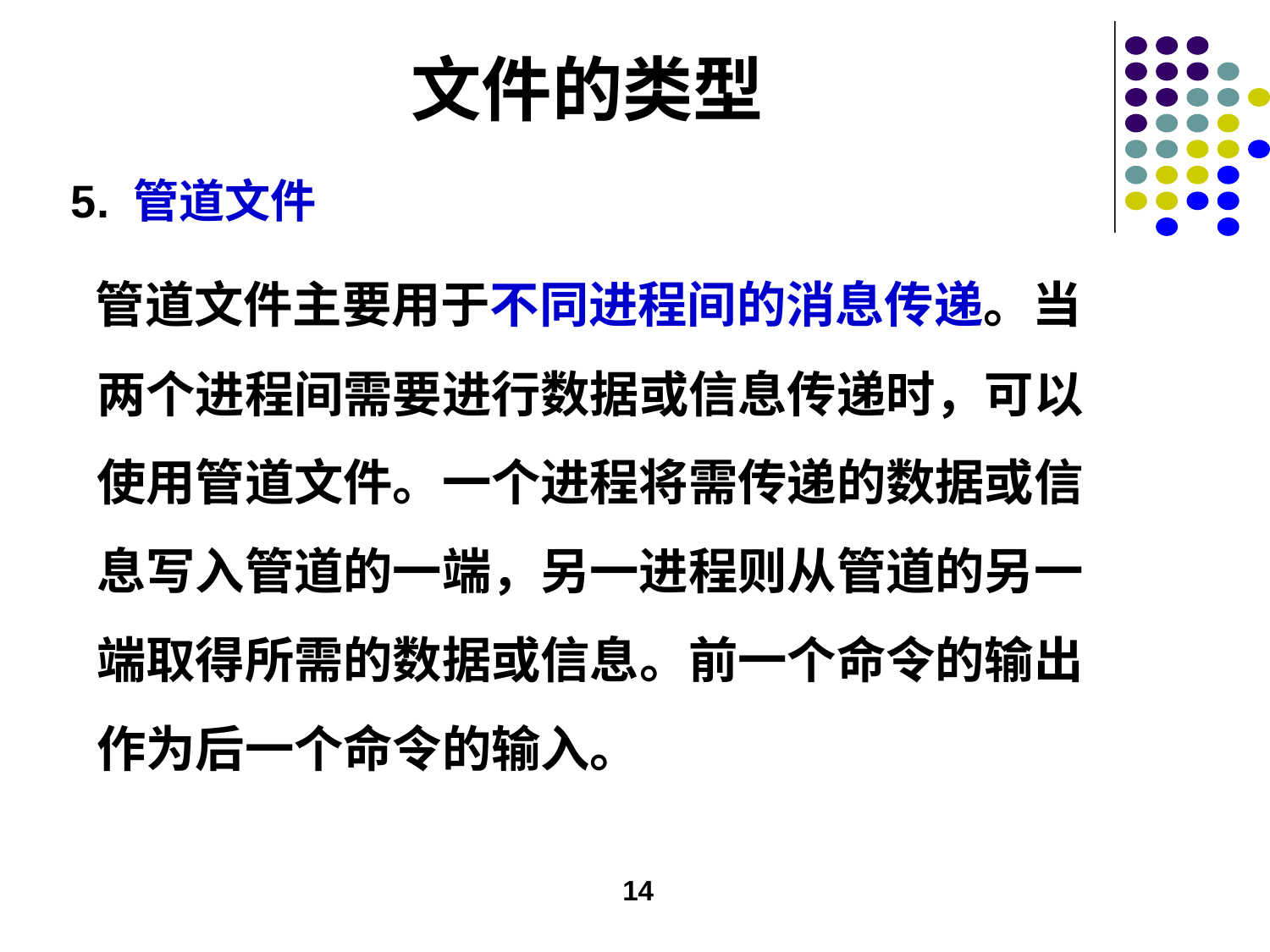

# 文件的类型
5. 管道文件
     管道文件主要用于不同进程间的消息传递。当两个进程间需要进行数据或信息传递时，可以使用管道文件。一个进程将需传递的数据或信息写入管道的一端，另一进程则从管道的另一端取得所需的数据或信息。前一个命令的输出作为后一个命令的输入。

14